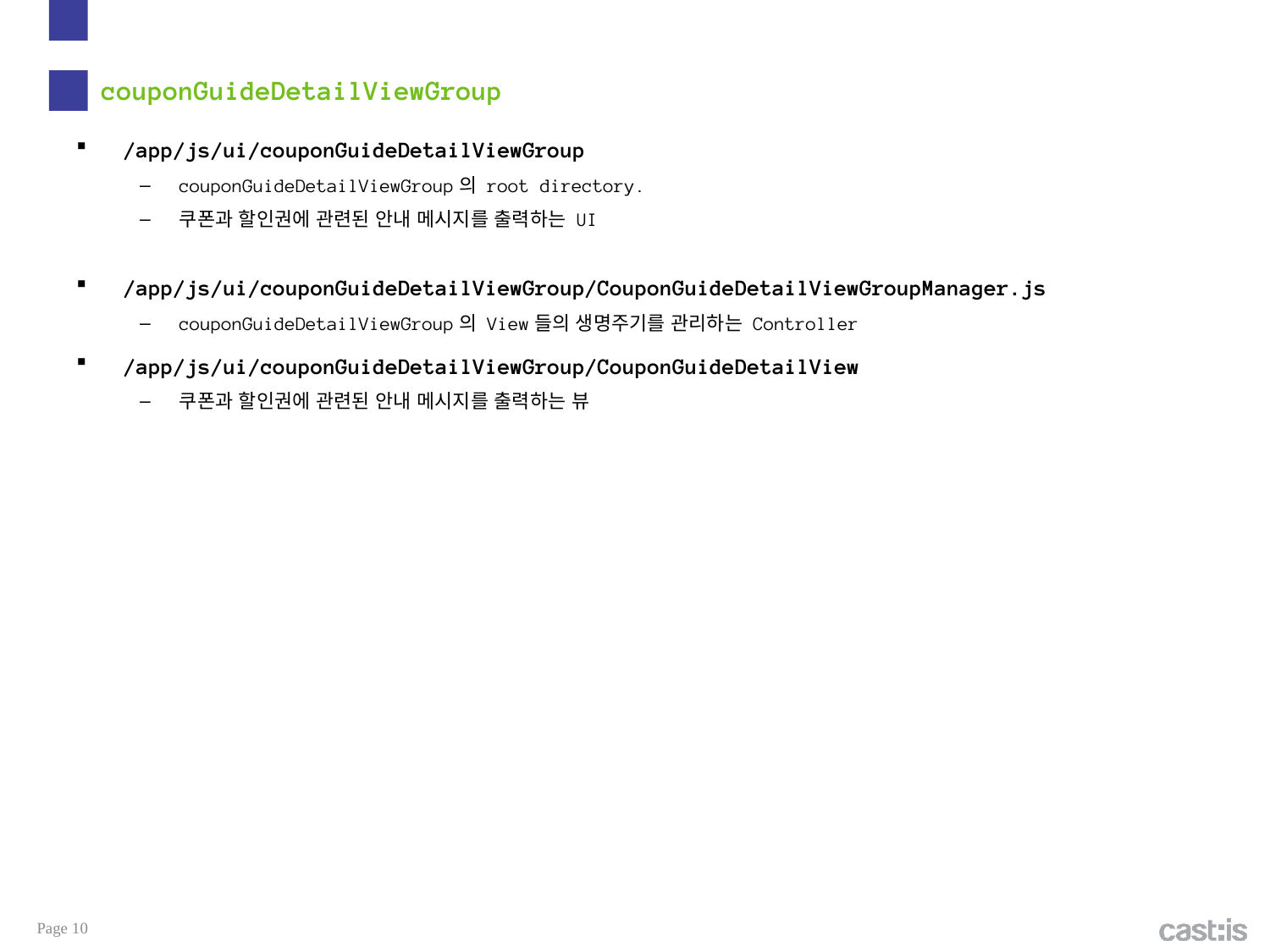

# couponGuideDetailViewGroup
/app/js/ui/couponGuideDetailViewGroup
couponGuideDetailViewGroup의 root directory.
쿠폰과 할인권에 관련된 안내 메시지를 출력하는 UI

/app/js/ui/couponGuideDetailViewGroup/CouponGuideDetailViewGroupManager.js
couponGuideDetailViewGroup의 View들의 생명주기를 관리하는 Controller

/app/js/ui/couponGuideDetailViewGroup/CouponGuideDetailView
쿠폰과 할인권에 관련된 안내 메시지를 출력하는 뷰

Page 10